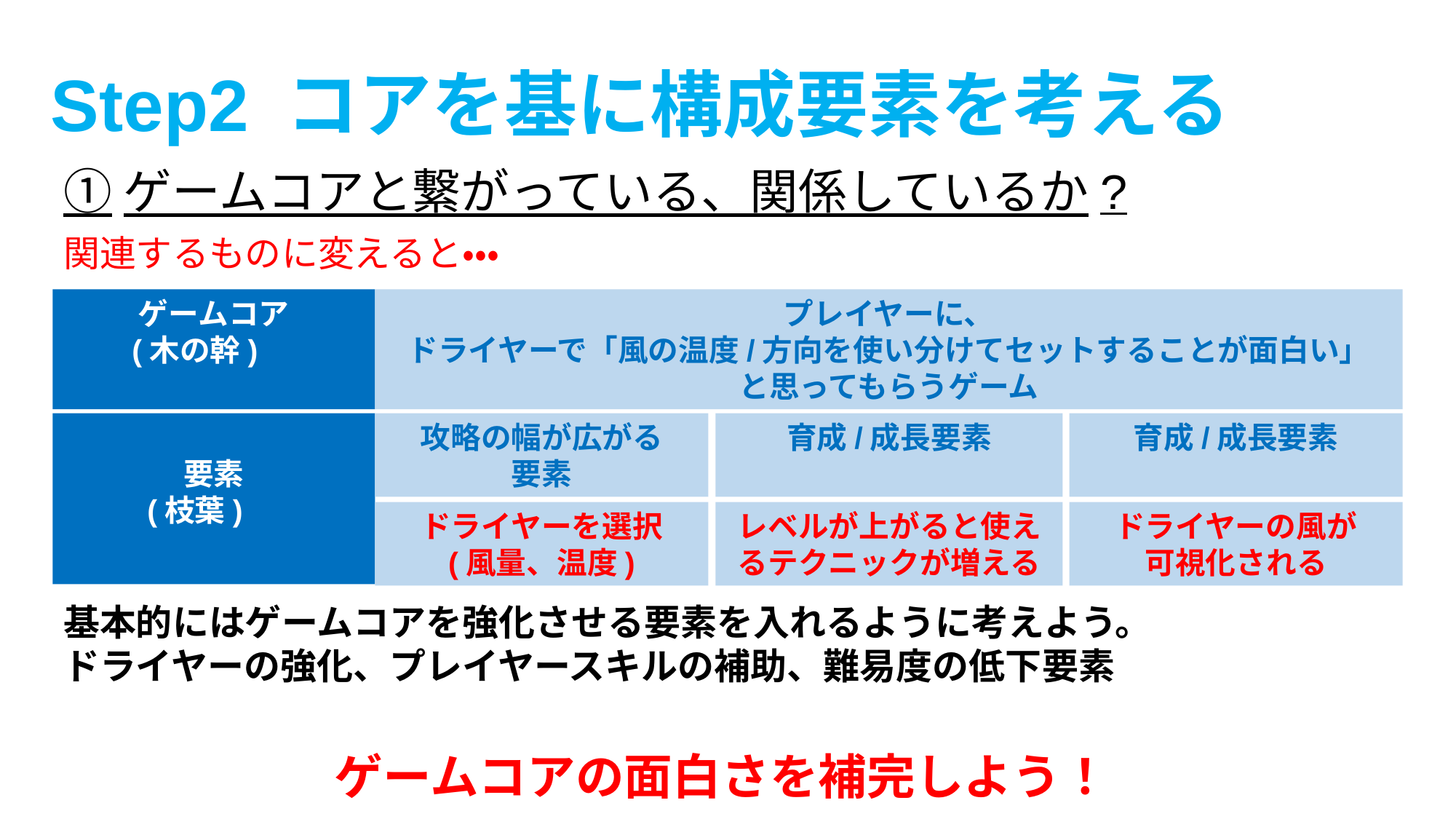

Step2 コアを基に構成要素を考える
①ゲームコアと繋がっている、関係しているか?
関連するものに変えると・・・
ゲームコア
(木の幹)

プレイヤーに、
ドライヤーで「風の温度/方向を使い分けてセットすることが面白い」
と思ってもらうゲーム
攻略の幅が広がる
要素
育成/成長要素

育成/成長要素

要素
(枝葉)

ドライヤーを選択
(風量、温度)
レベルが上がると使えるテクニックが増える
ドライヤーの風が
可視化される
基本的にはゲームコアを強化させる要素を入れるように考えよう。
ドライヤーの強化、プレイヤースキルの補助、難易度の低下要素
ゲームコアの面白さを補完しよう！